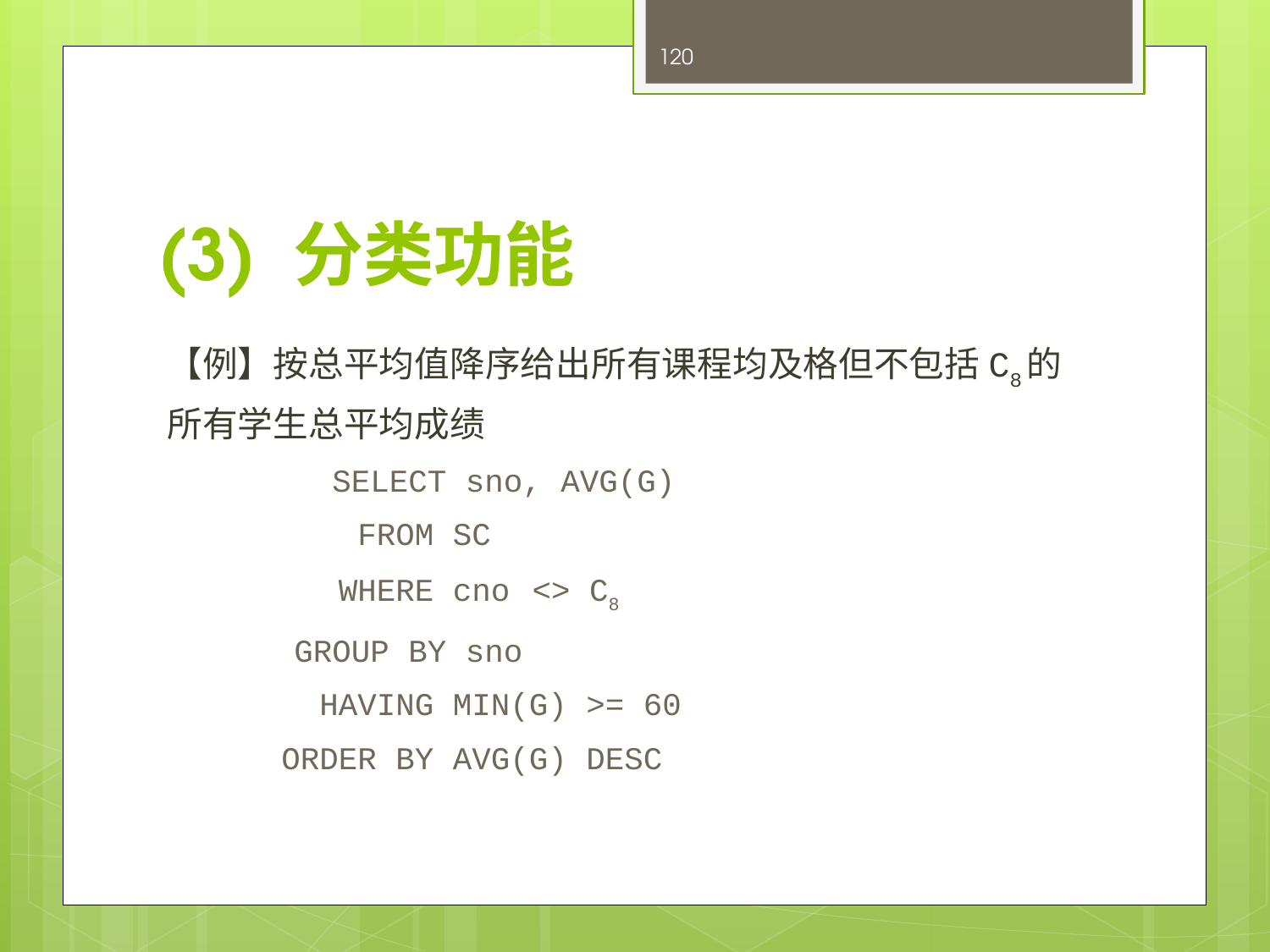

120
# (3) 分类功能
【例】按总平均值降序给出所有课程均及格但不包括C8的所有学生总平均成绩
	  SELECT sno, AVG(G)
          FROM SC
         WHERE cno  <> C8
	GROUP BY sno
        HAVING MIN(G) >= 60
      ORDER BY AVG(G) DESC